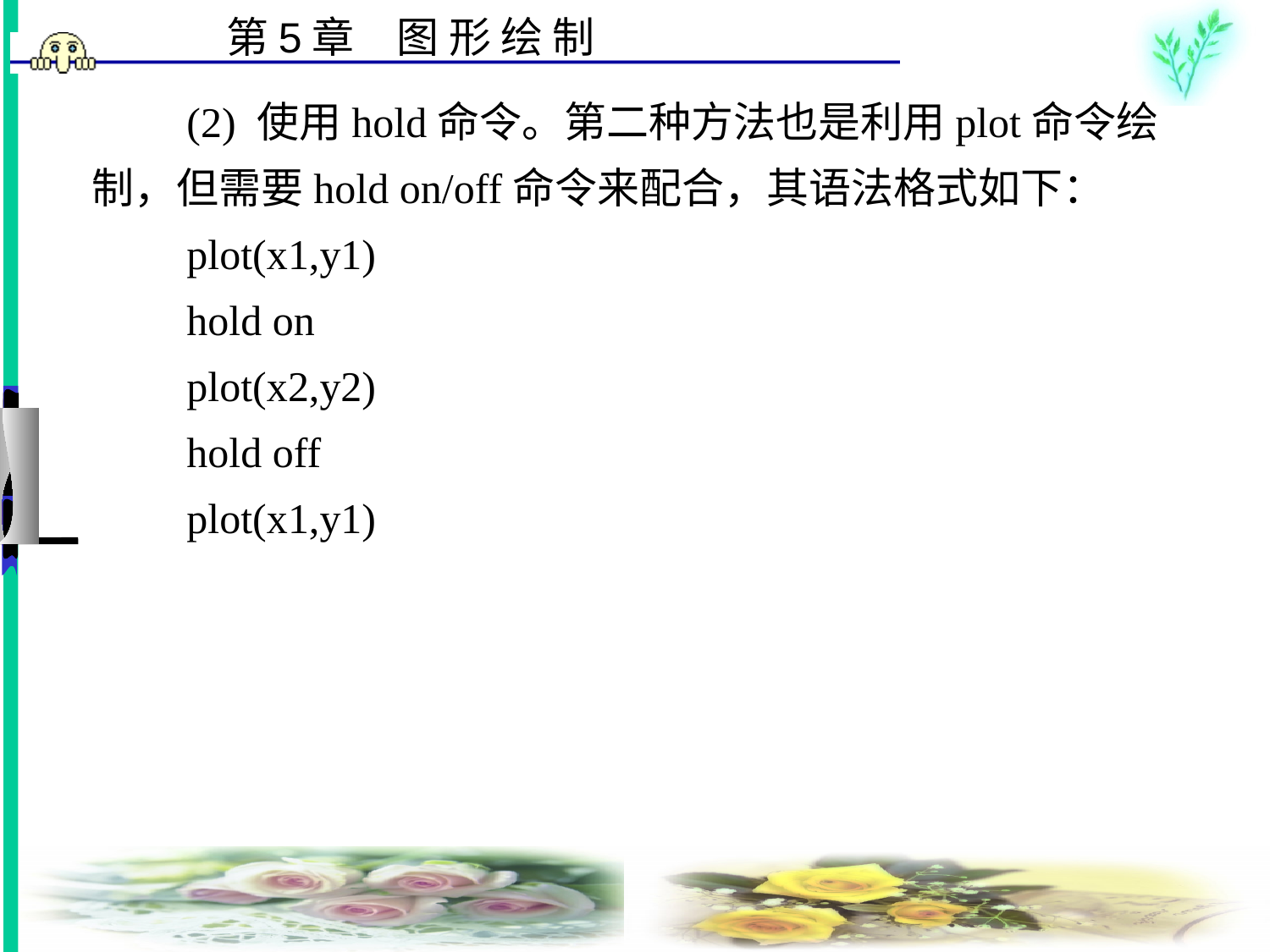

# (2) 使用hold命令。第二种方法也是利用plot命令绘制，但需要hold on/off命令来配合，其语法格式如下： 　　plot(x1,y1) 　　hold on 　　plot(x2,y2) 　　hold off 　　plot(x1,y1)